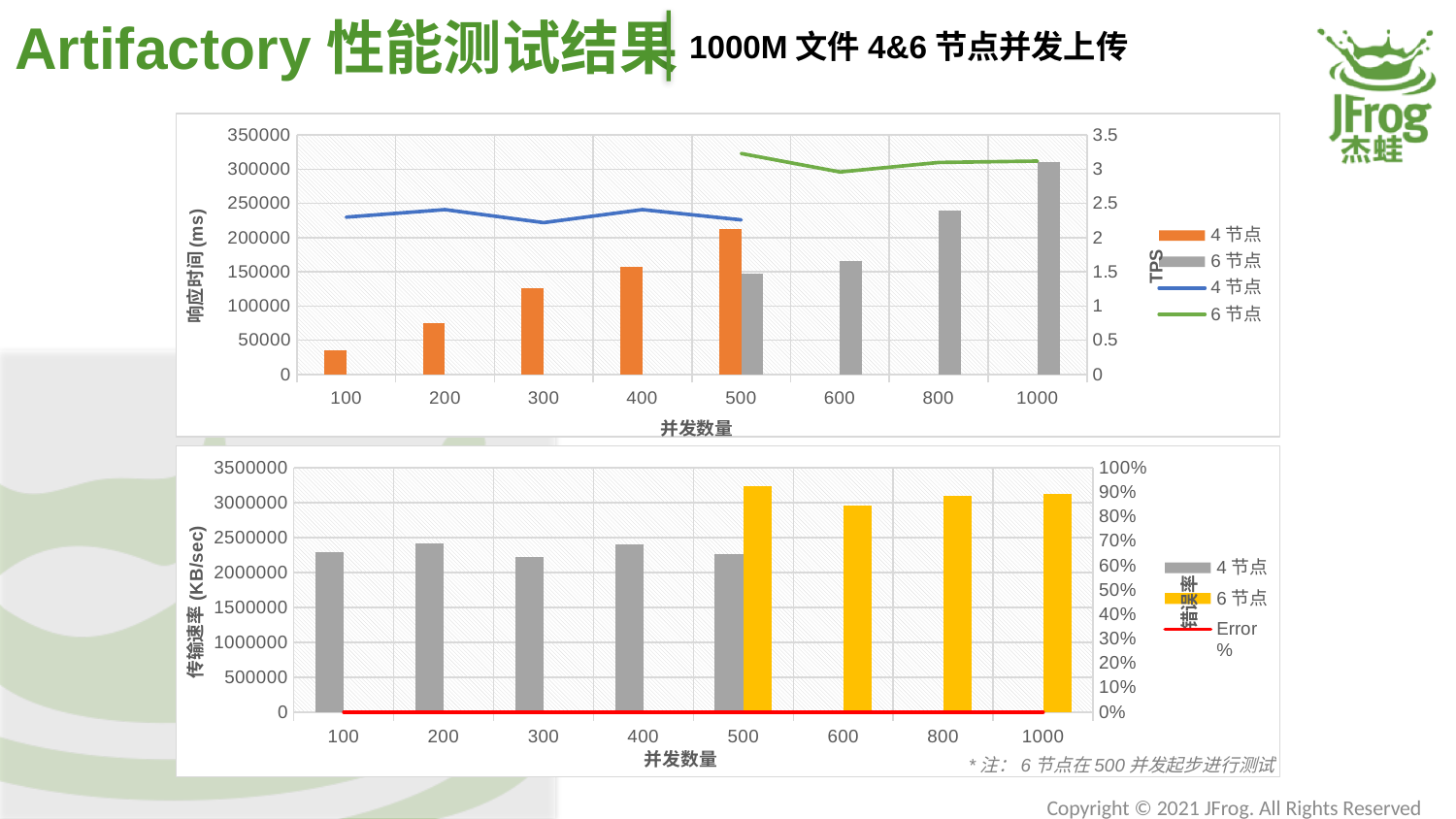

# Artifactory性能测试结果

1000M文件4&6节点并发上传

### Chart

| Category | 4节点 | 6节点 | 4节点 | 6节点 |
|---|---|---|---|---|
| 100 | 34967.85 | None | 2.3 | None |
| 200 | 75040.5 | None | 2.41 | None |
| 300 | 126196.2 | None | 2.22 | None |
| 400 | 157663.2 | None | 2.41 | None |
| 500 | 212952.75 | 147276.4 | 2.26 | 3.23 |
| 600 | None | 165921.7 | None | 2.96 |
| 800 | None | 239085.05 | None | 3.1 |
| 1000 | None | 310569.45 | None | 3.12 |

### Chart

| Category | 4节点 | 6节点 | Error % |
|---|---|---|---|
| 100 | 2297490.77 | None | 0.0 |
| 200 | 2414551.94 | None | 0.0 |
| 300 | 2223426.76 | None | 0.0 |
| 400 | 2410255.01 | None | 0.0 |
| 500 | 2262286.91 | 3232354.49 | 0.0 |
| 600 | None | 2964078.93 | 0.0 |
| 800 | None | 3099184.04 | 0.0 |
| 1000 | None | 3120254.2 | 0.0 |
*注：6节点在500并发起步进行测试
Copyright © 2021 JFrog. All Rights Reserved